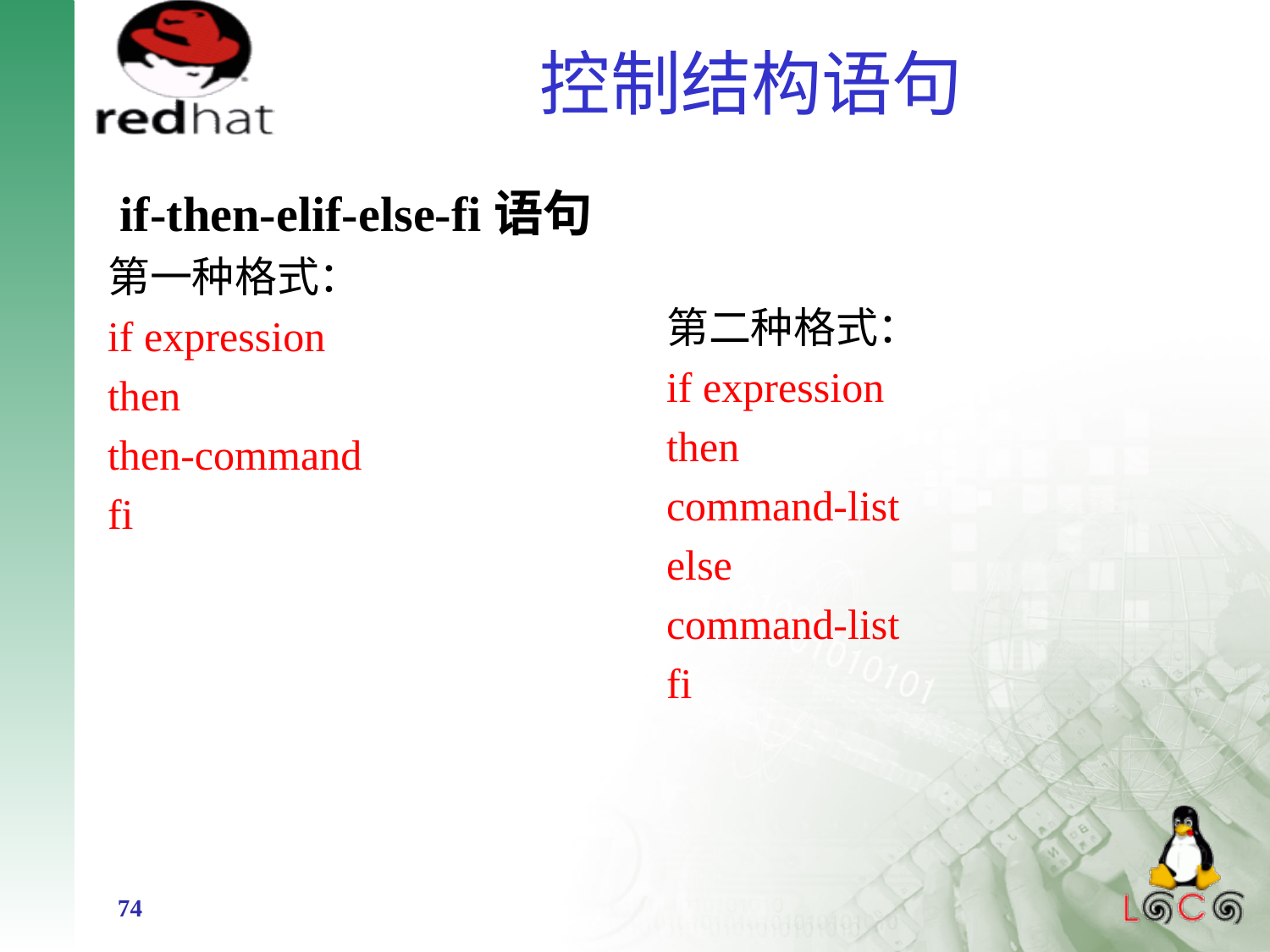

# 控制结构语句
 if-then-elif-else-fi语句
第一种格式：
if expression
then
then-command
fi

第二种格式：
if expression
then
command-list
else
command-list
fi

74